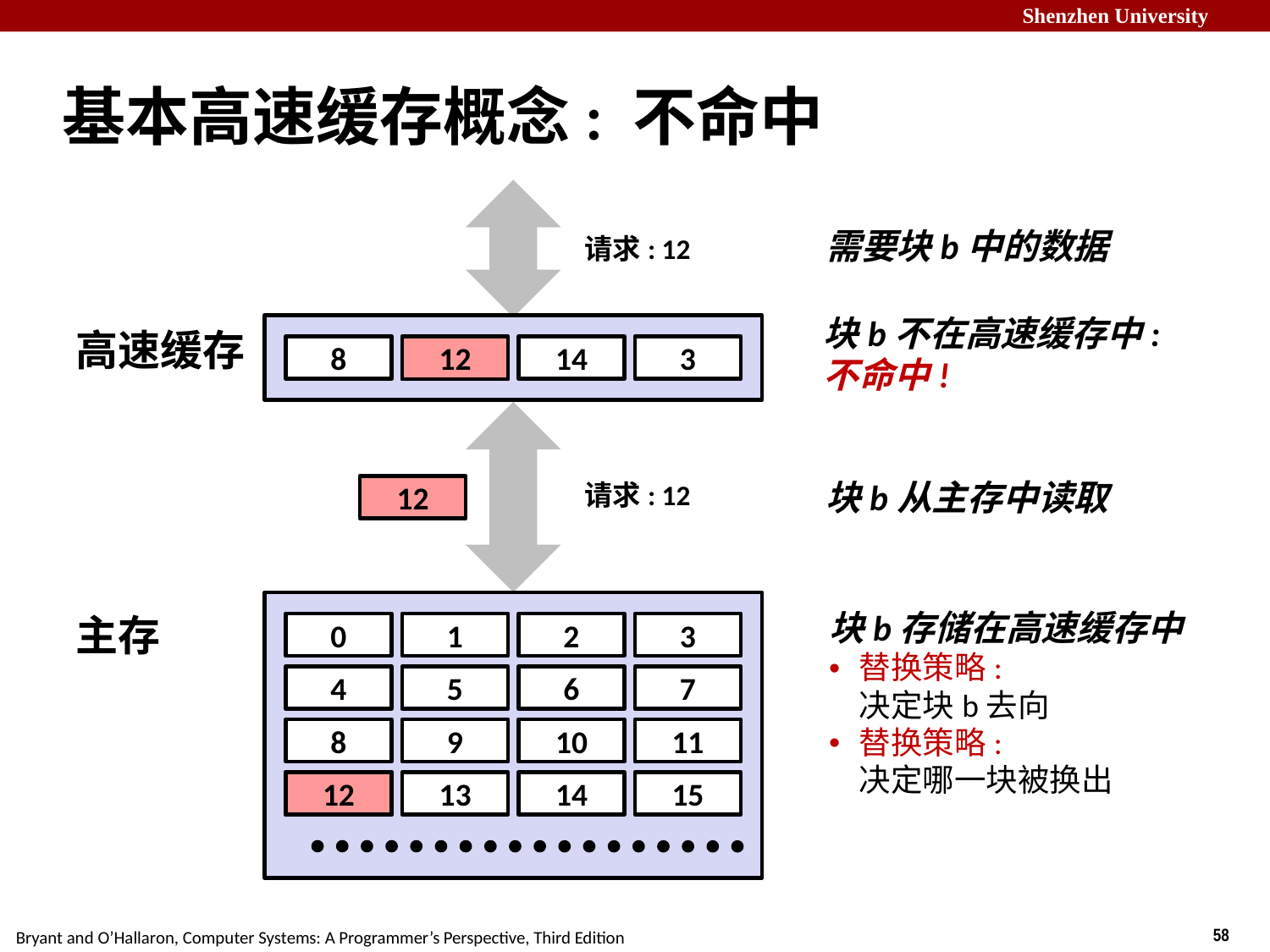

# 基本高速缓存概念: 不命中

需要块b中的数据
请求: 12
块b不在高速缓存中:
不命中!

高速缓存
8
9
14
3
12

块b从主存中读取
请求: 12
12

块b存储在高速缓存中
替换策略:
决定块b去向
替换策略:
决定哪一块被换出
主存
0
1
2
3
4
5
6
7
8
9
10
11
12
12
13
14
15